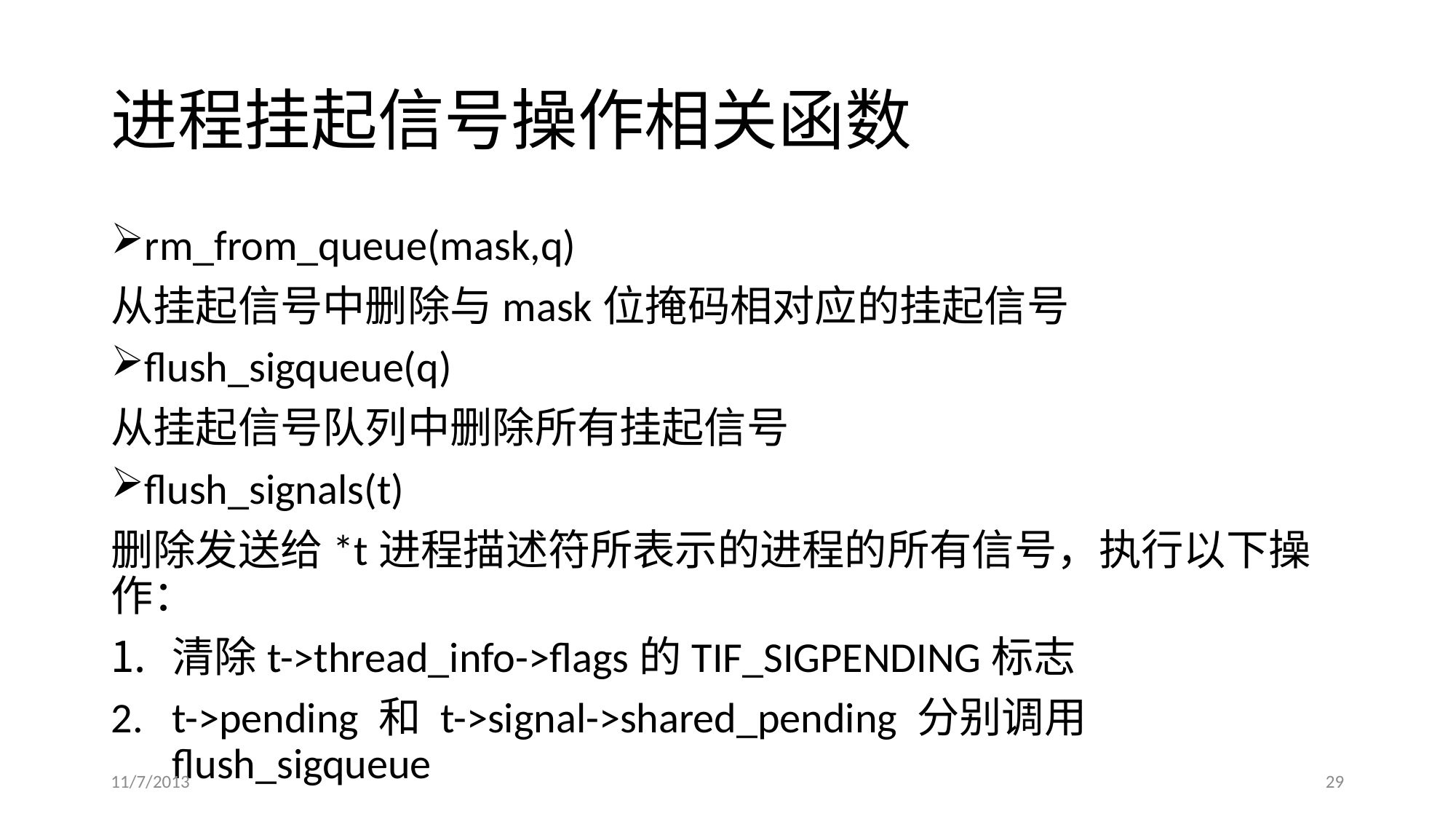

# 进程挂起信号操作相关函数
rm_from_queue(mask,q)
从挂起信号中删除与mask位掩码相对应的挂起信号
flush_sigqueue(q)
从挂起信号队列中删除所有挂起信号
flush_signals(t)
删除发送给*t进程描述符所表示的进程的所有信号，执行以下操作：
清除t->thread_info->flags的TIF_SIGPENDING标志
t->pending 和 t->signal->shared_pending 分别调用flush_sigqueue

11/7/2013
29